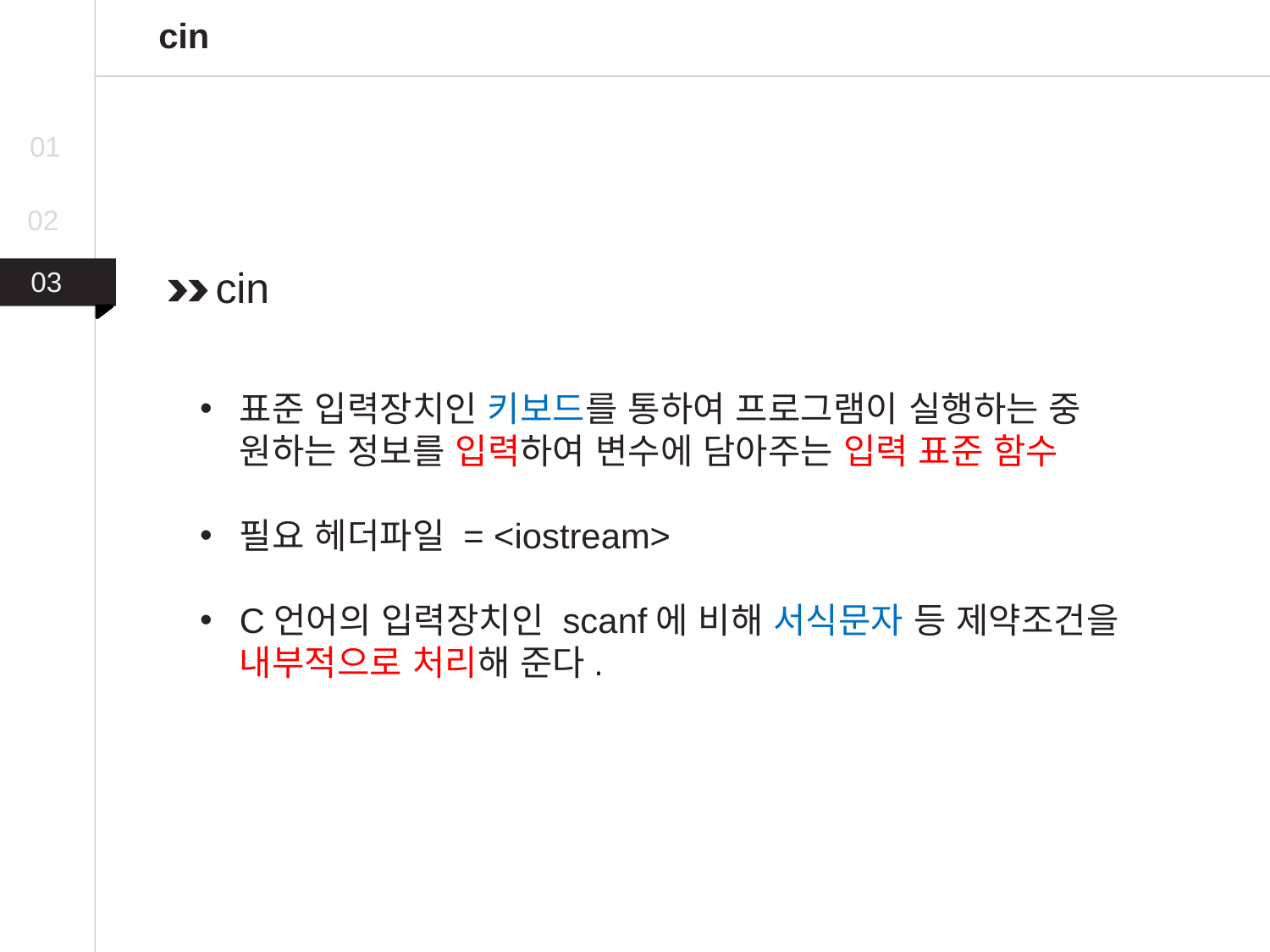

cin
01
02
 cin
03

03
02

표준 입력장치인 키보드를 통하여 프로그램이 실행하는 중 원하는 정보를 입력하여 변수에 담아주는 입력 표준 함수

필요 헤더파일 = <iostream>

C언어의 입력장치인 scanf에 비해 서식문자 등 제약조건을 내부적으로 처리해 준다.